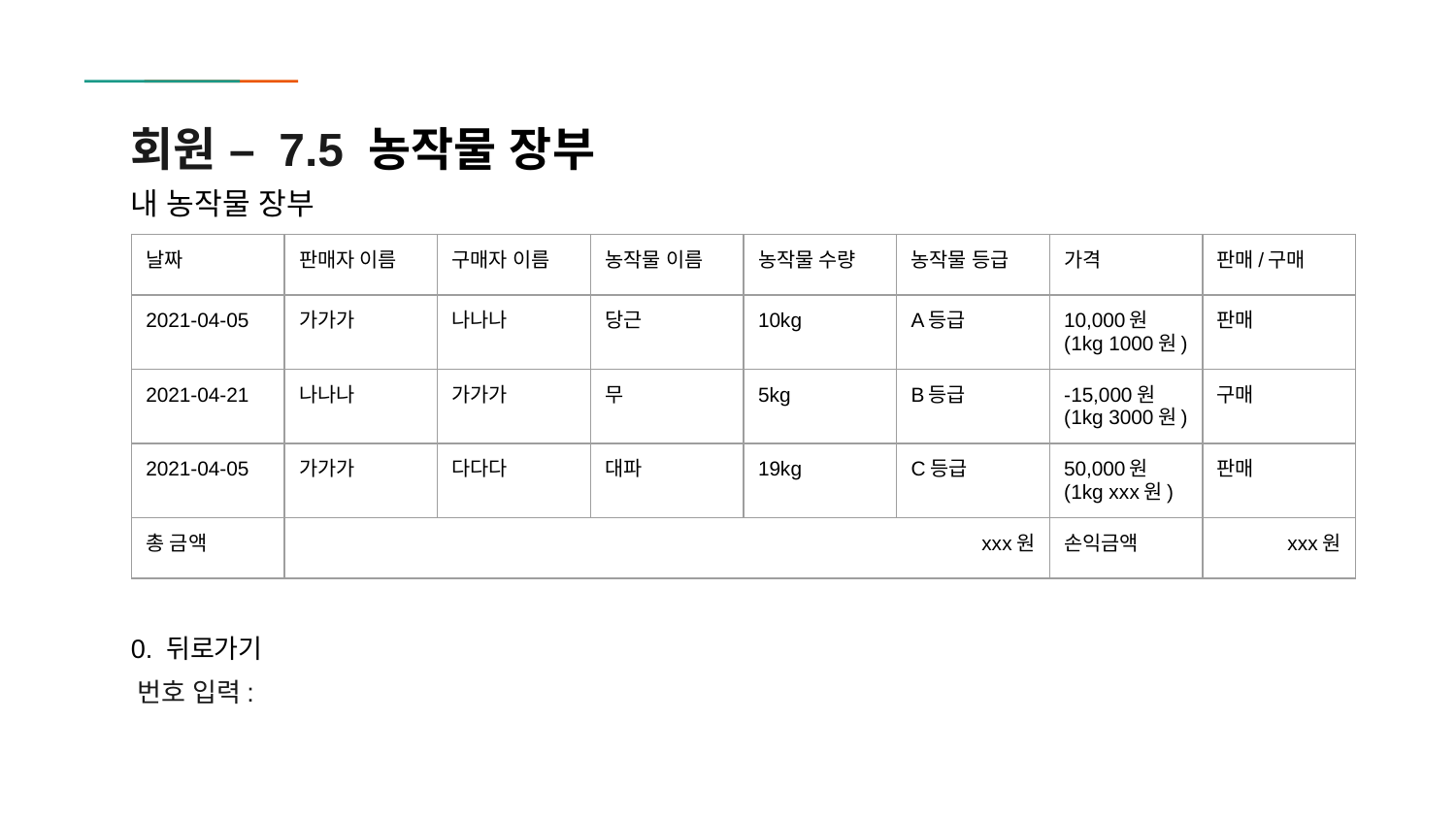

# 회원 – 7.5 농작물 장부

내 농작물 장부
| 날짜 | 판매자 이름 | 구매자 이름 | 농작물 이름 | 농작물 수량 | 농작물 등급 | 가격 | 판매/구매 |
| --- | --- | --- | --- | --- | --- | --- | --- |
| 2021-04-05 | 가가가 | 나나나 | 당근 | 10kg | A등급 | 10,000원 (1kg 1000원) | 판매 |
| 2021-04-21 | 나나나 | 가가가 | 무 | 5kg | B등급 | -15,000원 (1kg 3000원) | 구매 |
| 2021-04-05 | 가가가 | 다다다 | 대파 | 19kg | C등급 | 50,000원 (1kg xxx원) | 판매 |
| 총 금액 | xxx원 |  |  |  |  | 손익금액 | xxx원 |
 0. 뒤로가기
 번호 입력: